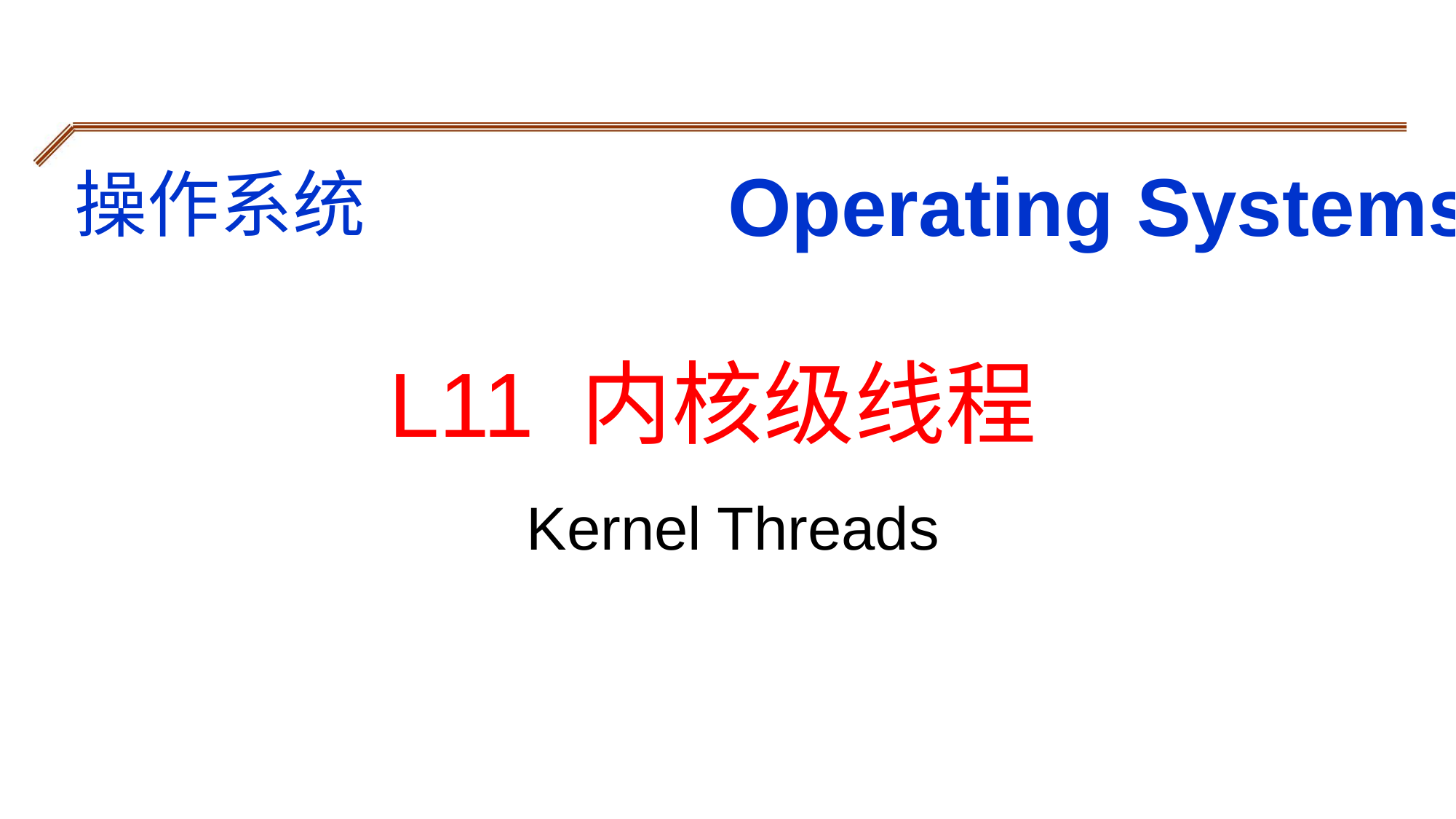

Operating Systems
操作系统
L11 内核级线程
Kernel Threads